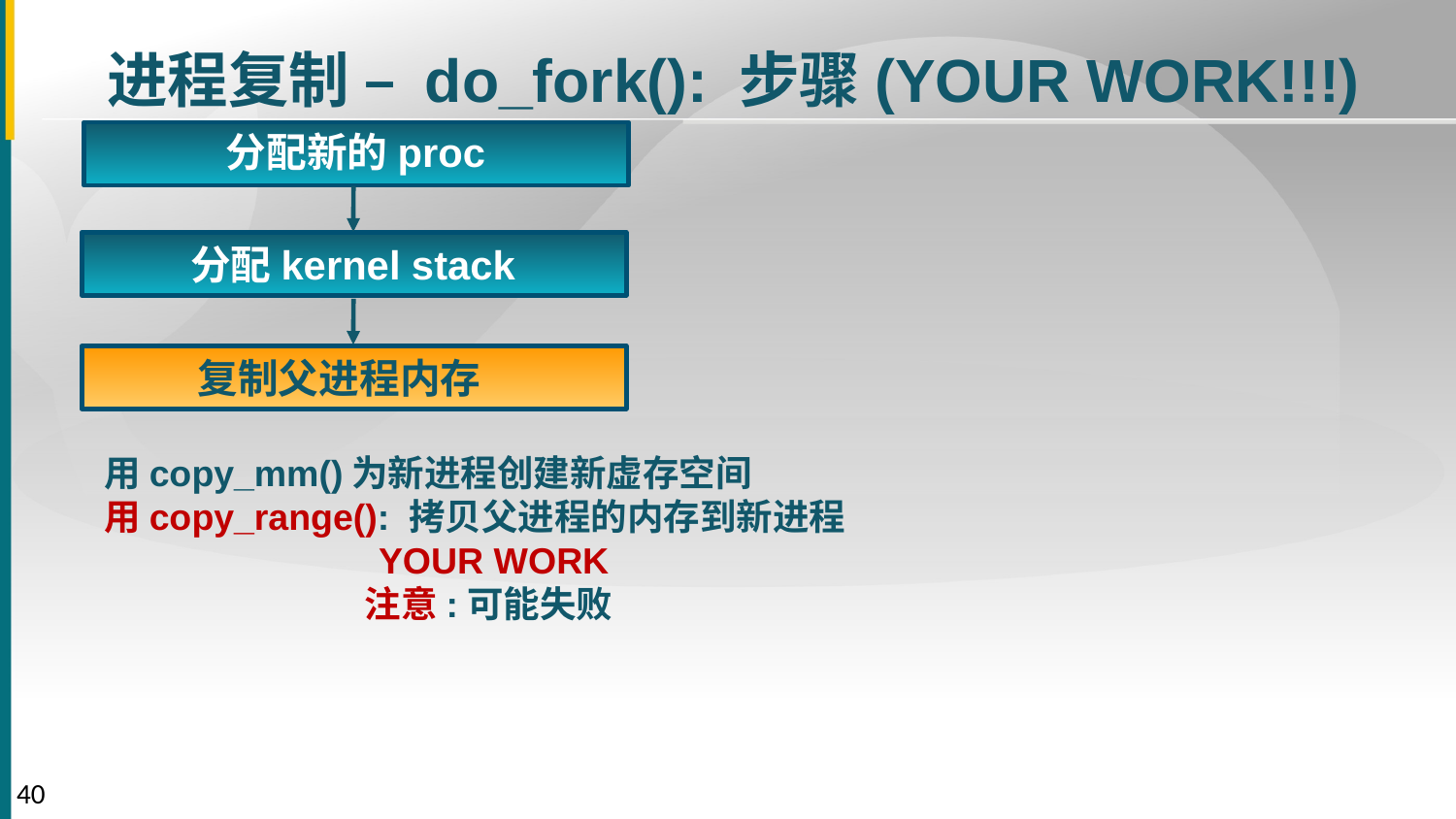

进程复制 – do_fork(): 步骤(YOUR WORK!!!)
分配新的proc

分配kernel stack

复制父进程内存

用copy_mm()为新进程创建新虚存空间
用copy_range(): 拷贝父进程的内存到新进程
 YOUR WORK
注意:可能失败
40